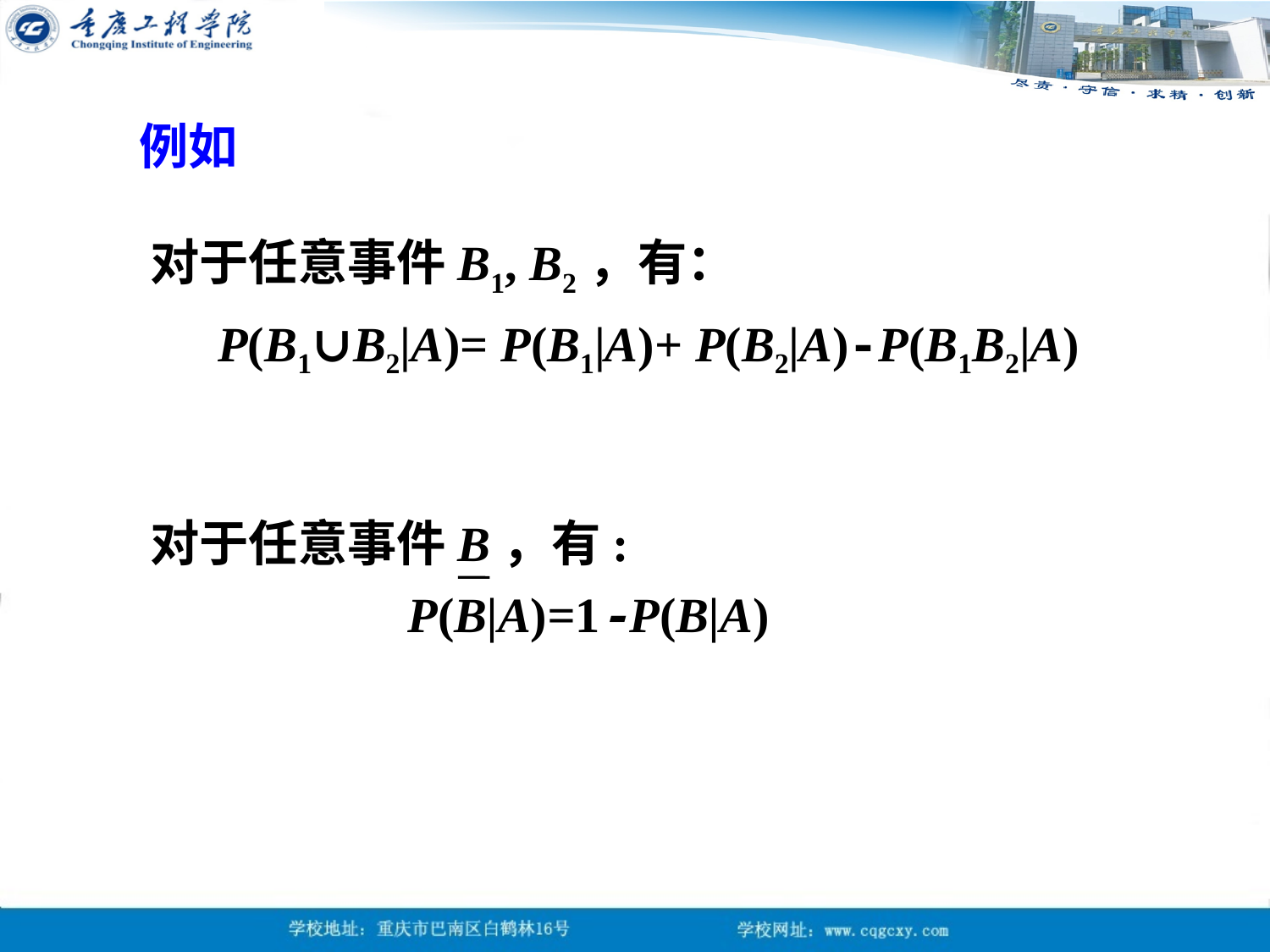

例如
对于任意事件B1, B2，有：
     P(B1∪B2|A)= P(B1|A)+ P(B2|A)-P(B1B2|A)

对于任意事件B，有:
                     P(B|A)=1-P(B|A)